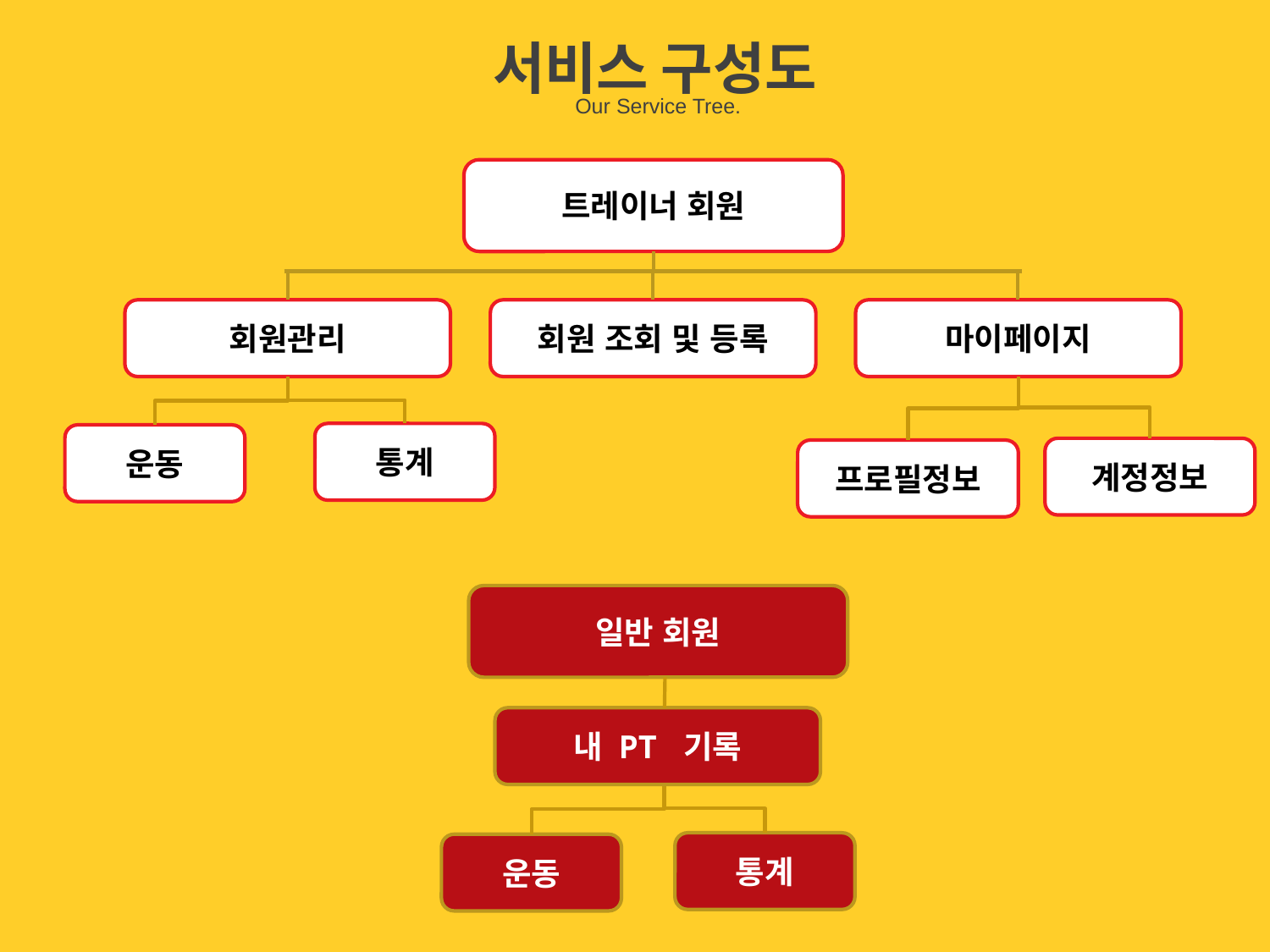

서비스 구성도
Our Service Tree.
트레이너 회원
회원관리
회원 조회 및 등록
마이페이지
통계
운동
계정정보
프로필정보
일반 회원
내 PT 기록
통계
운동